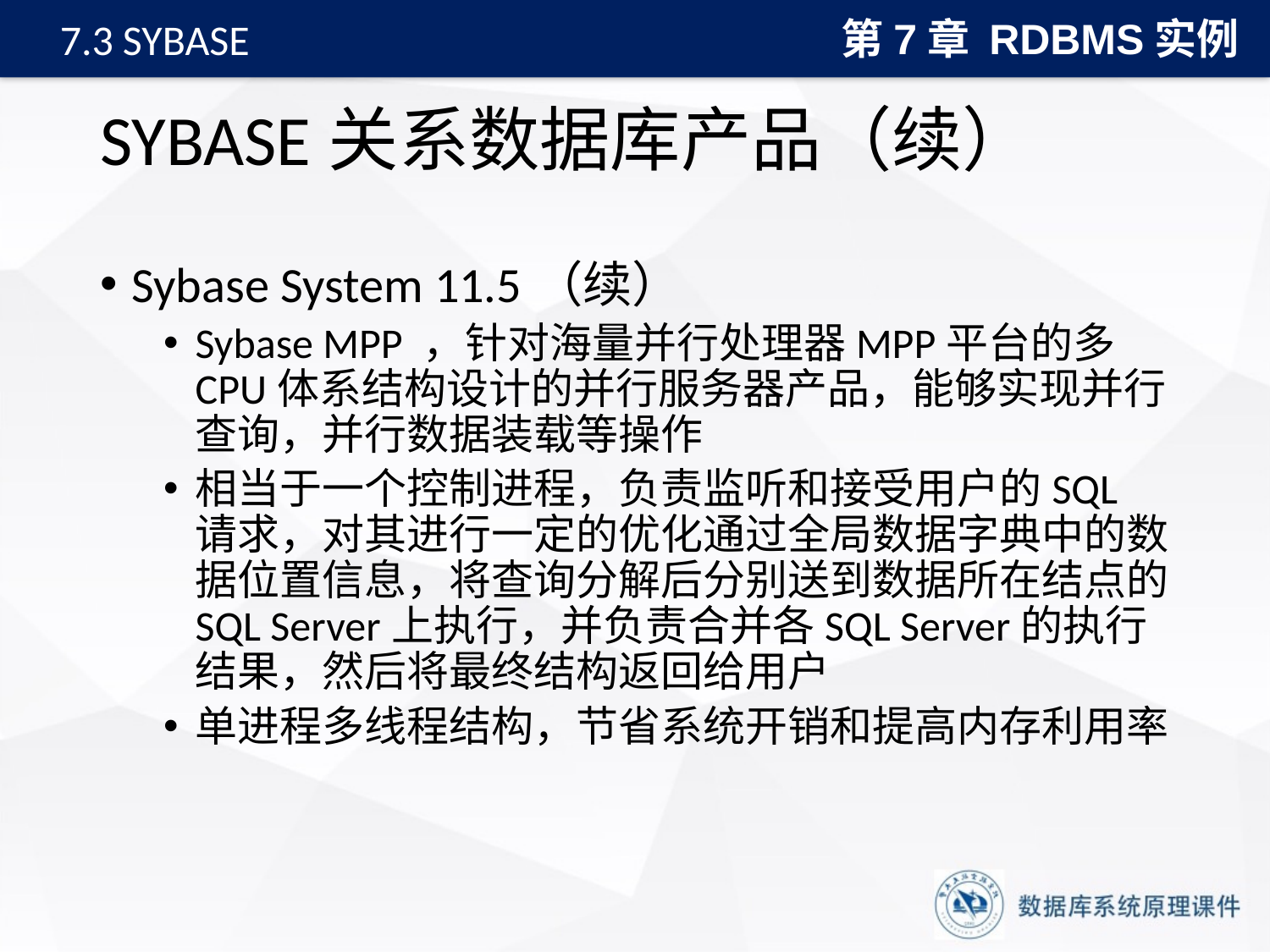

第7章 RDBMS实例
7.3 SYBASE
# SYBASE关系数据库产品（续）
Sybase System 11.5（续）
Sybase MPP ，针对海量并行处理器MPP平台的多CPU体系结构设计的并行服务器产品，能够实现并行查询，并行数据装载等操作
相当于一个控制进程，负责监听和接受用户的SQL请求，对其进行一定的优化通过全局数据字典中的数据位置信息，将查询分解后分别送到数据所在结点的SQL Server上执行，并负责合并各SQL Server的执行结果，然后将最终结构返回给用户
单进程多线程结构，节省系统开销和提高内存利用率